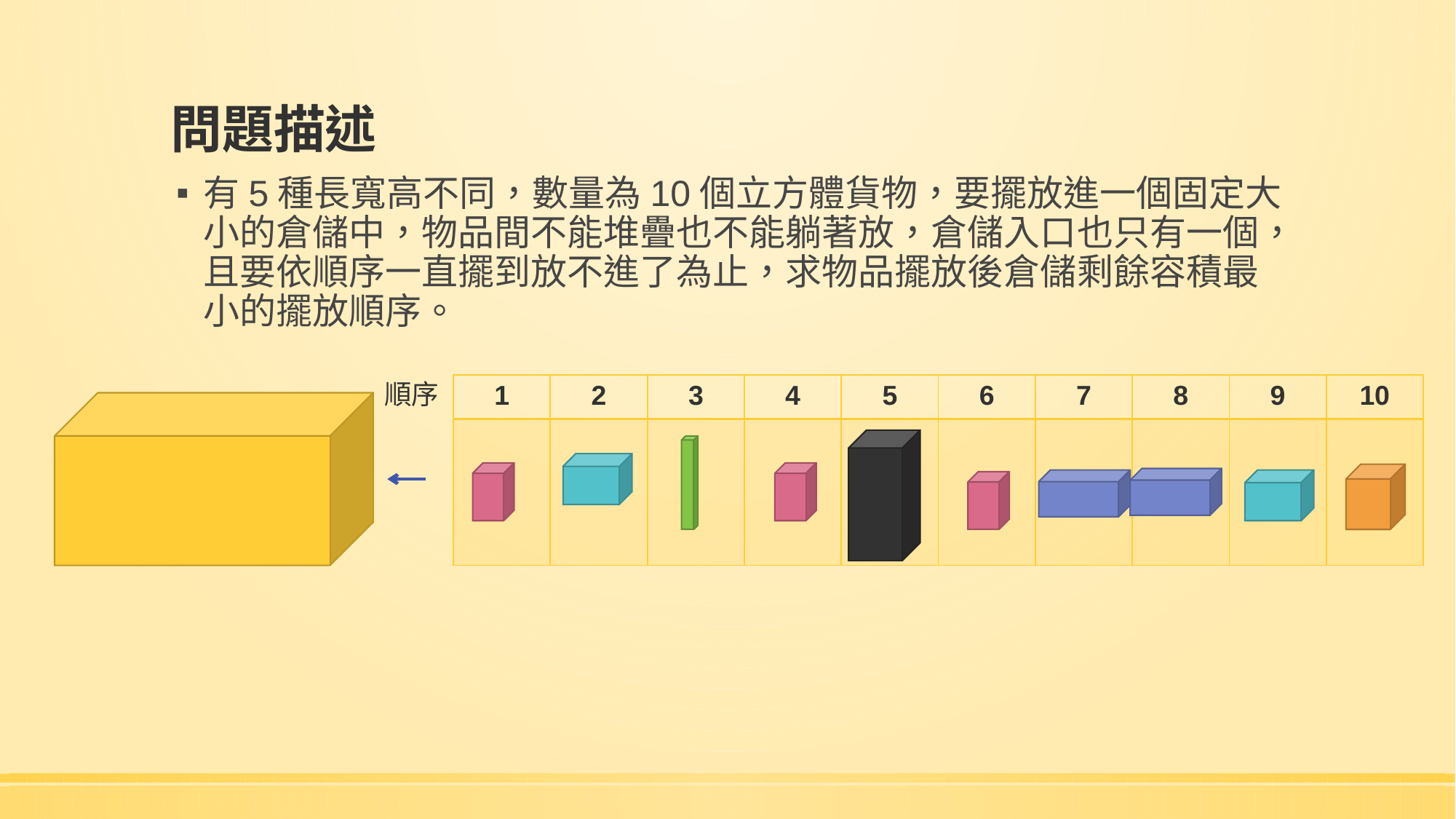

# 問題描述
有5種長寬高不同，數量為10個立方體貨物，要擺放進一個固定大小的倉儲中，物品間不能堆疊也不能躺著放，倉儲入口也只有一個，且要依順序一直擺到放不進了為止，求物品擺放後倉儲剩餘容積最小的擺放順序。
順序
| 1 | 2 | 3 | 4 | 5 | 6 | 7 | 8 | 9 | 10 |
| --- | --- | --- | --- | --- | --- | --- | --- | --- | --- |
|  |  |  |  |  |  |  |  |  |  |